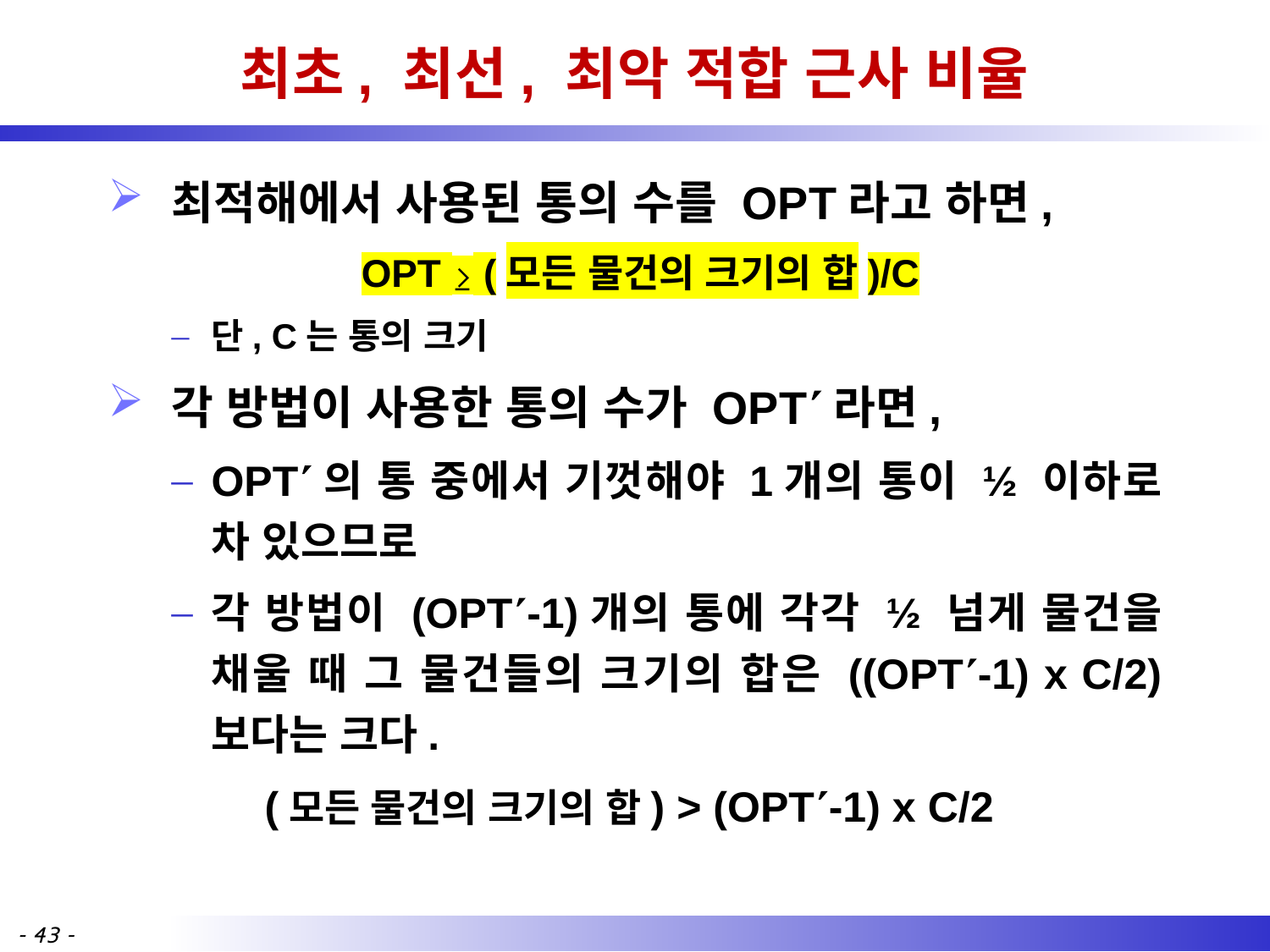

# 최초, 최선, 최악 적합 근사 비율
최적해에서 사용된 통의 수를 OPT라고 하면,
 OPT ≥ (모든 물건의 크기의 합)/C
단, C는 통의 크기
각 방법이 사용한 통의 수가 OPT′라면,
OPT′의 통 중에서 기껏해야 1개의 통이 ½ 이하로 차 있으므로
각 방법이 (OPT′-1)개의 통에 각각 ½ 넘게 물건을 채울 때 그 물건들의 크기의 합은 ((OPT′-1) x C/2) 보다는 크다.
(모든 물건의 크기의 합) > (OPT′-1) x C/2

- 43 -